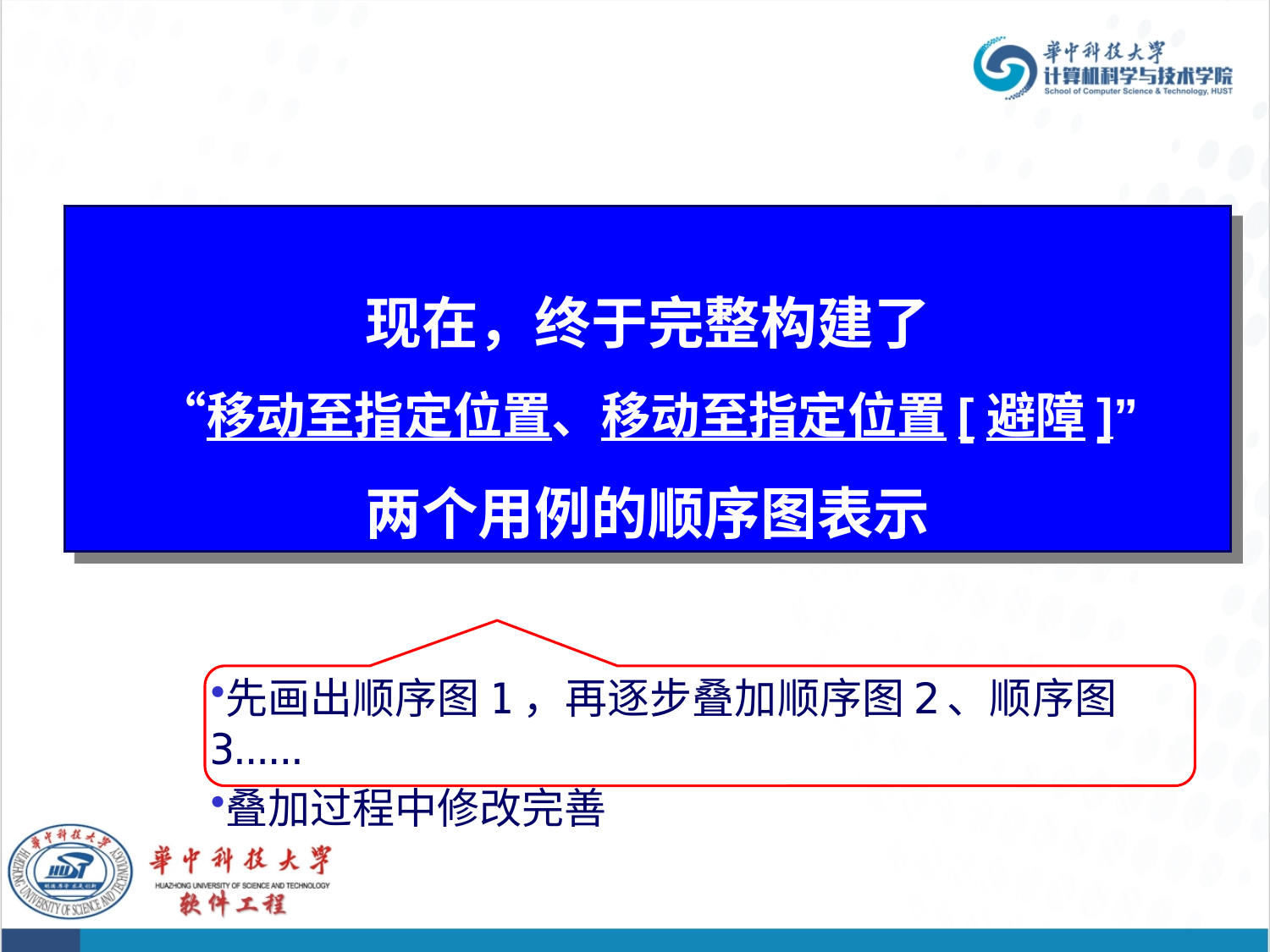

# 现在，终于完整构建了 “移动至指定位置、移动至指定位置[避障]” 两个用例的顺序图表示
先画出顺序图1，再逐步叠加顺序图2、顺序图3……
叠加过程中修改完善